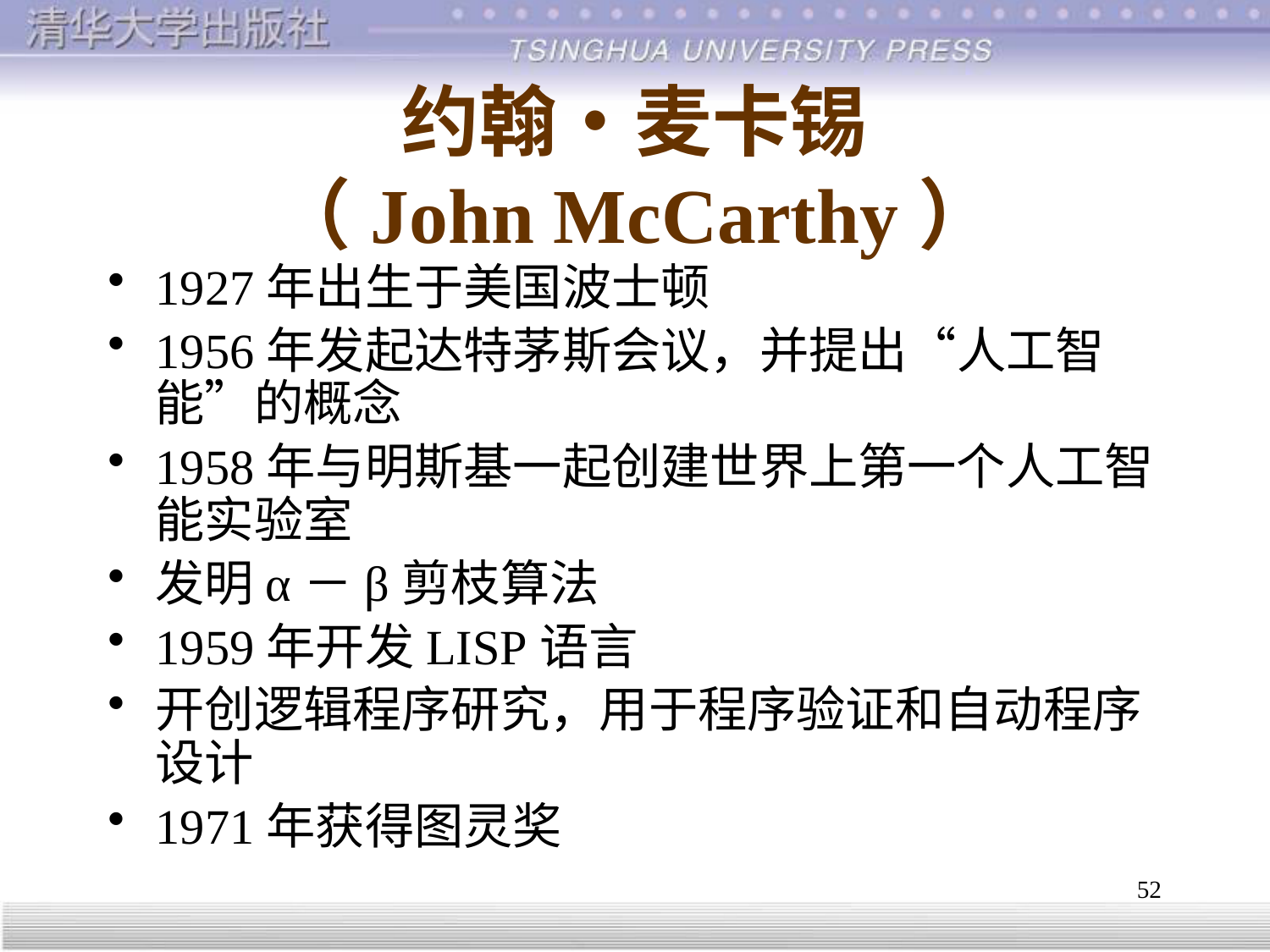

# 约翰•麦卡锡 （John McCarthy）
1927年出生于美国波士顿
1956年发起达特茅斯会议，并提出“人工智能”的概念
1958年与明斯基一起创建世界上第一个人工智能实验室
发明α－β剪枝算法
1959年开发LISP语言
开创逻辑程序研究，用于程序验证和自动程序设计
1971年获得图灵奖

52